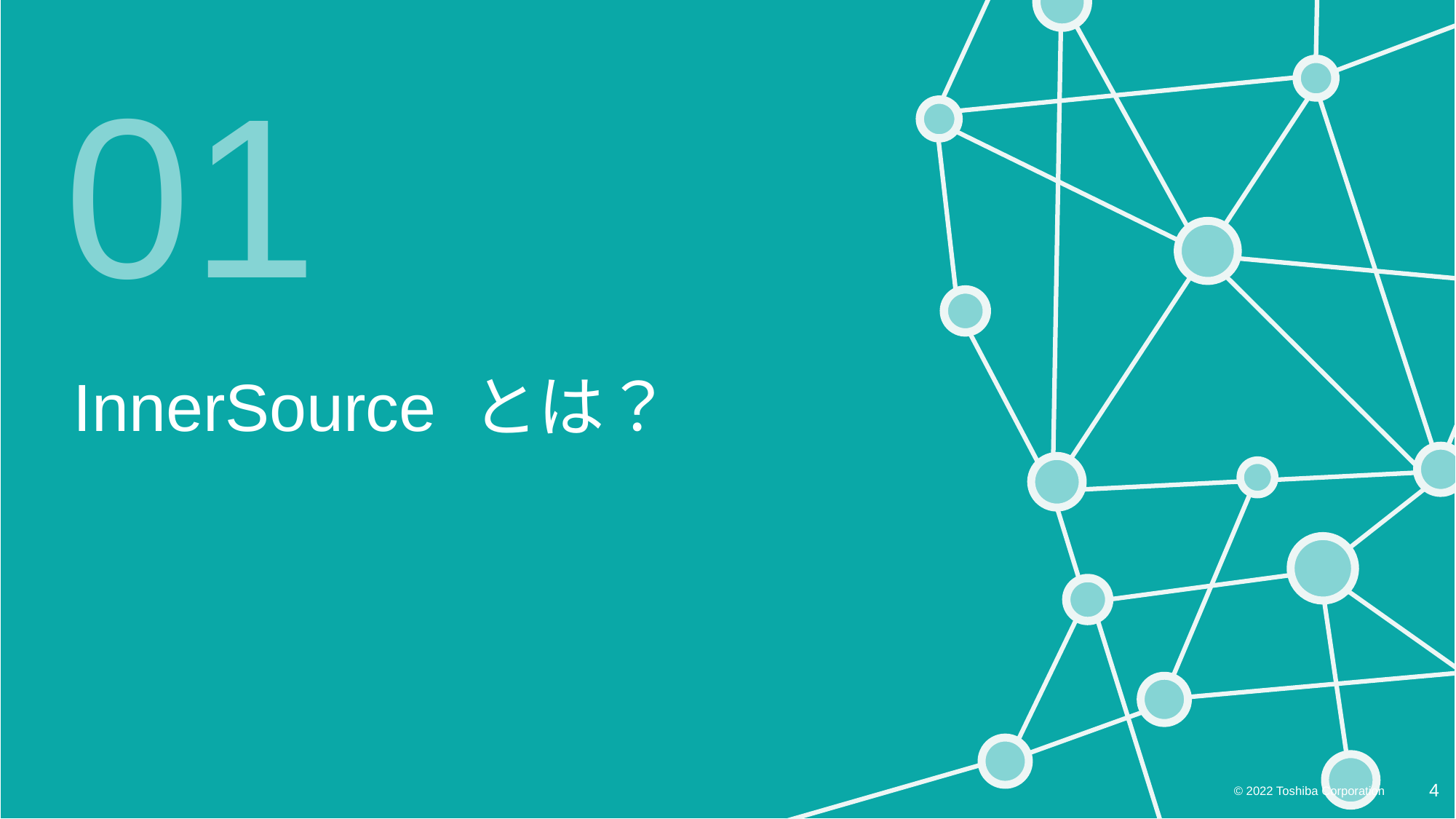

01

InnerSource とは？
4
© 2022 Toshiba Corporation